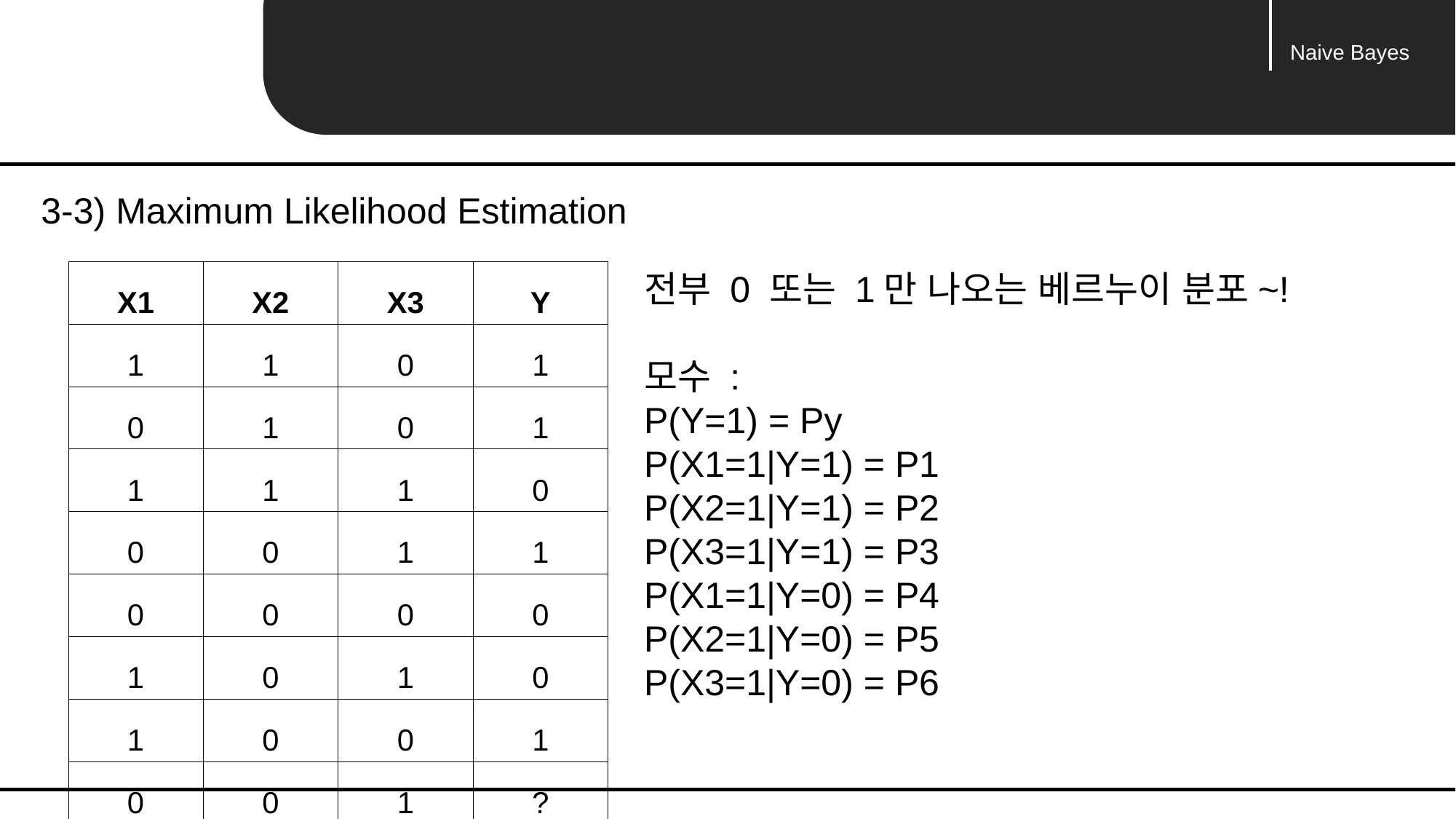

Naive Bayes

Unit  03 ㅣNaive Bayes Classification
3-3) Maximum Likelihood Estimation
전부 0 또는 1만 나오는 베르누이 분포~!

모수 :
P(Y=1) = Py
P(X1=1|Y=1) = P1
P(X2=1|Y=1) = P2
P(X3=1|Y=1) = P3
P(X1=1|Y=0) = P4
P(X2=1|Y=0) = P5
P(X3=1|Y=0) = P6
| X1 | X2 | X3 | Y |
| --- | --- | --- | --- |
| 1 | 1 | 0 | 1 |
| 0 | 1 | 0 | 1 |
| 1 | 1 | 1 | 0 |
| 0 | 0 | 1 | 1 |
| 0 | 0 | 0 | 0 |
| 1 | 0 | 1 | 0 |
| 1 | 0 | 0 | 1 |
| 0 | 0 | 1 | ? |